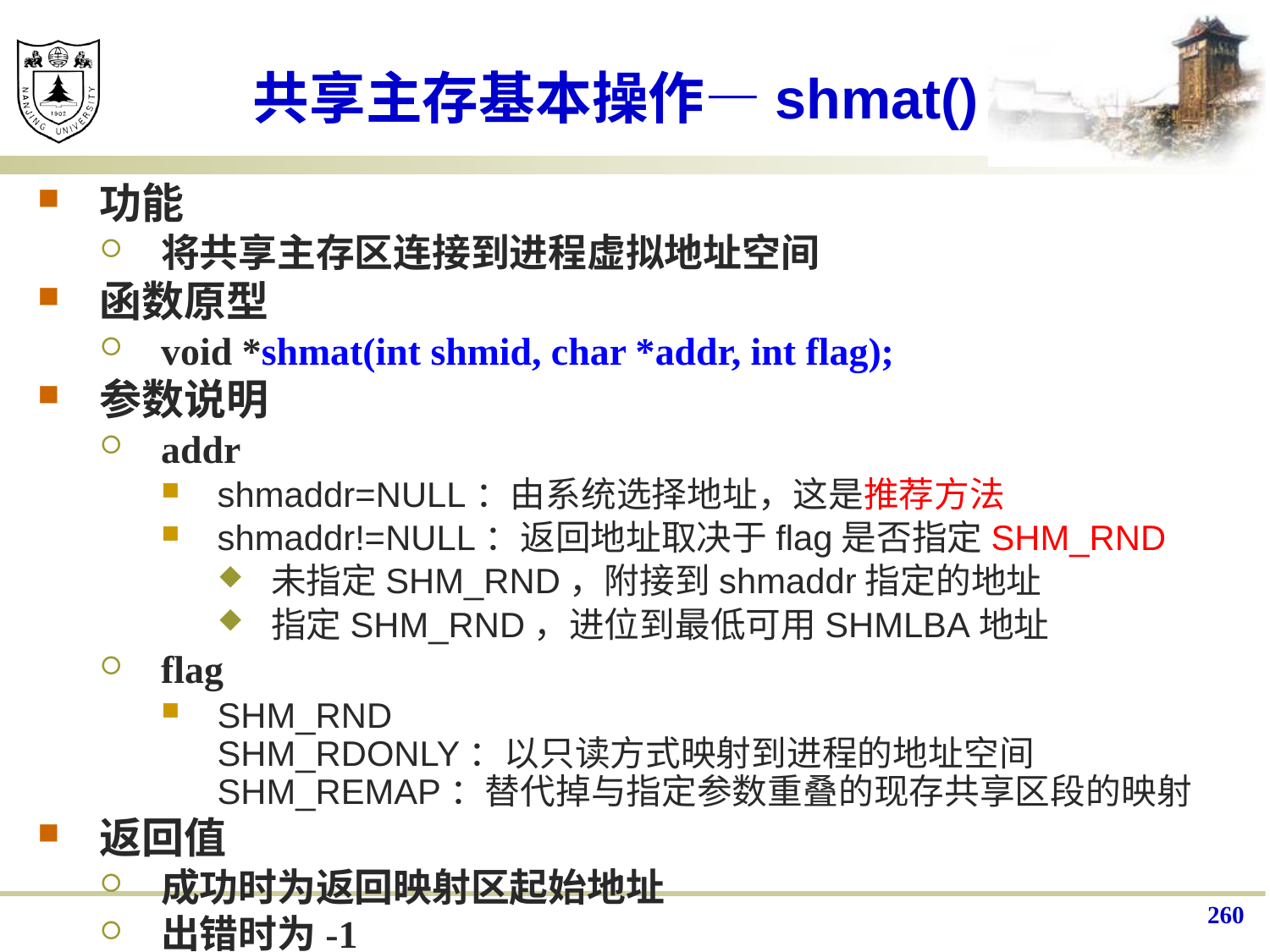

# 共享主存基本操作—shmat()
功能
将共享主存区连接到进程虚拟地址空间
函数原型
void *shmat(int shmid, char *addr, int flag);
参数说明
addr
shmaddr=NULL：由系统选择地址，这是推荐方法
shmaddr!=NULL：返回地址取决于flag是否指定SHM_RND
未指定SHM_RND，附接到shmaddr指定的地址
指定SHM_RND，进位到最低可用SHMLBA地址
flag
SHM_RND
SHM_RDONLY：以只读方式映射到进程的地址空间
SHM_REMAP：替代掉与指定参数重叠的现存共享区段的映射
返回值
成功时为返回映射区起始地址
出错时为-1
260